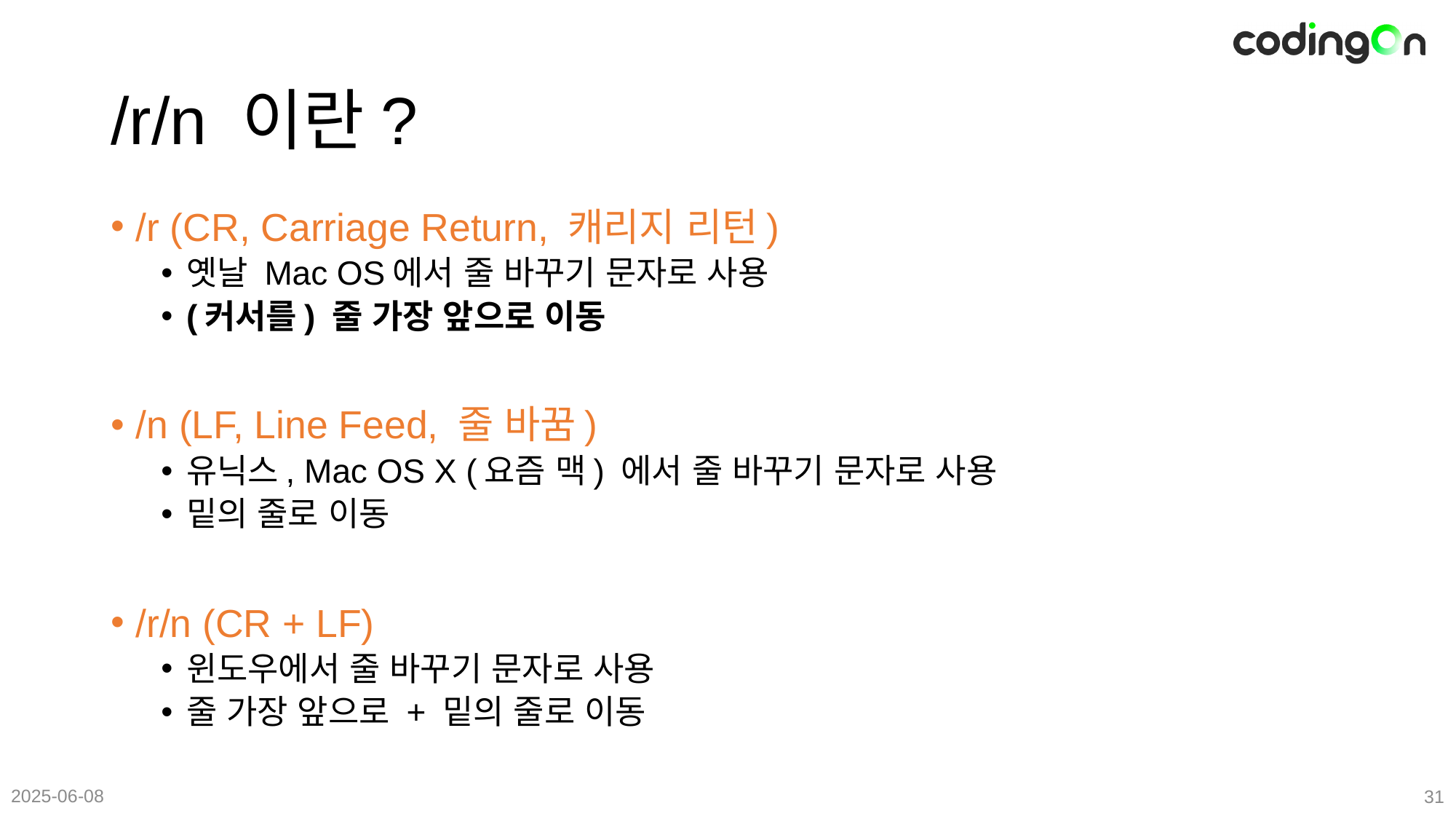

# /r/n 이란?
/r (CR, Carriage Return, 캐리지 리턴)
옛날 Mac OS에서 줄 바꾸기 문자로 사용
(커서를) 줄 가장 앞으로 이동

/n (LF, Line Feed, 줄 바꿈)
유닉스, Mac OS X (요즘 맥) 에서 줄 바꾸기 문자로 사용
밑의 줄로 이동

/r/n (CR + LF)
윈도우에서 줄 바꾸기 문자로 사용
줄 가장 앞으로 + 밑의 줄로 이동
2025-06-08
31